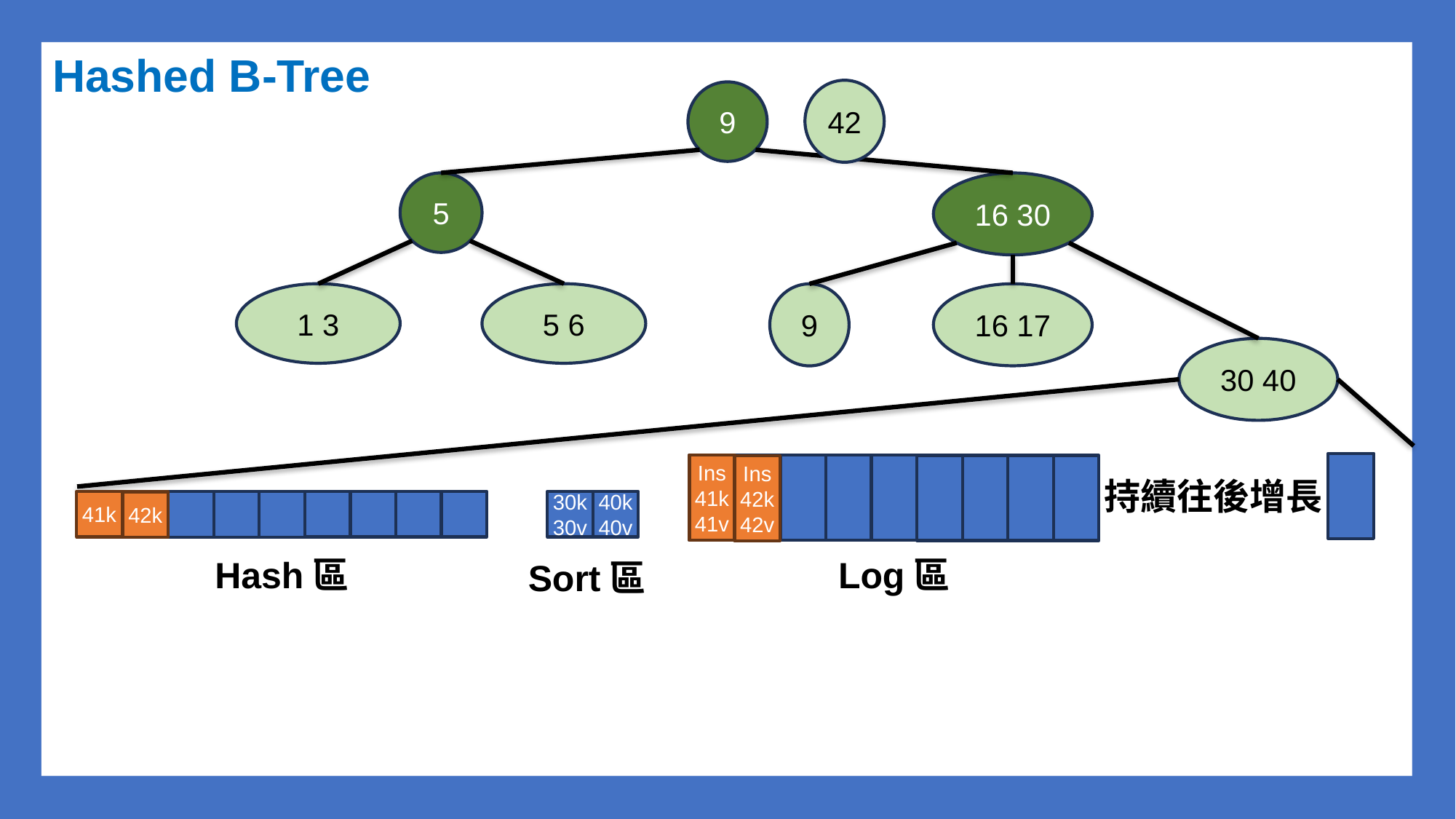

Hashed B-Tree
42
9
5
16 30
5 6
1 3
16 17
9
30 40

Ins
41k
41v

Ins
42k
42v
持續往後增長
41k

30k
30v
40k
40v

42k
5
6
7
8
0
1
2
3
4
Hash區
Log區
Sort區